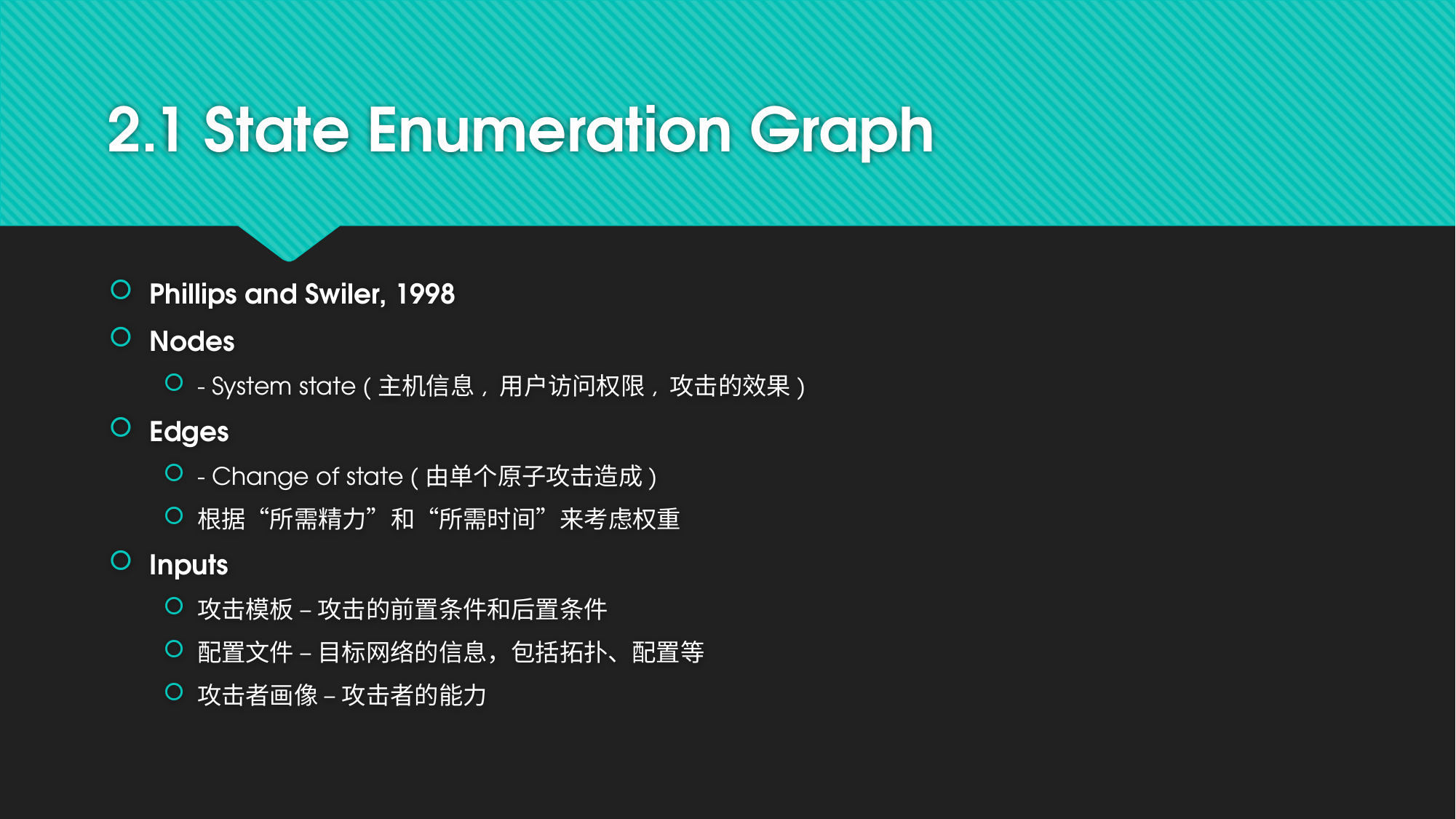

# 2.1 State Enumeration Graph
Phillips and Swiler, 1998
Nodes
- System state (主机信息, 用户访问权限, 攻击的效果)
Edges
- Change of state (由单个原子攻击造成)
根据“所需精力”和“所需时间”来考虑权重
Inputs
攻击模板 – 攻击的前置条件和后置条件
配置文件 – 目标网络的信息，包括拓扑、配置等
攻击者画像 – 攻击者的能力